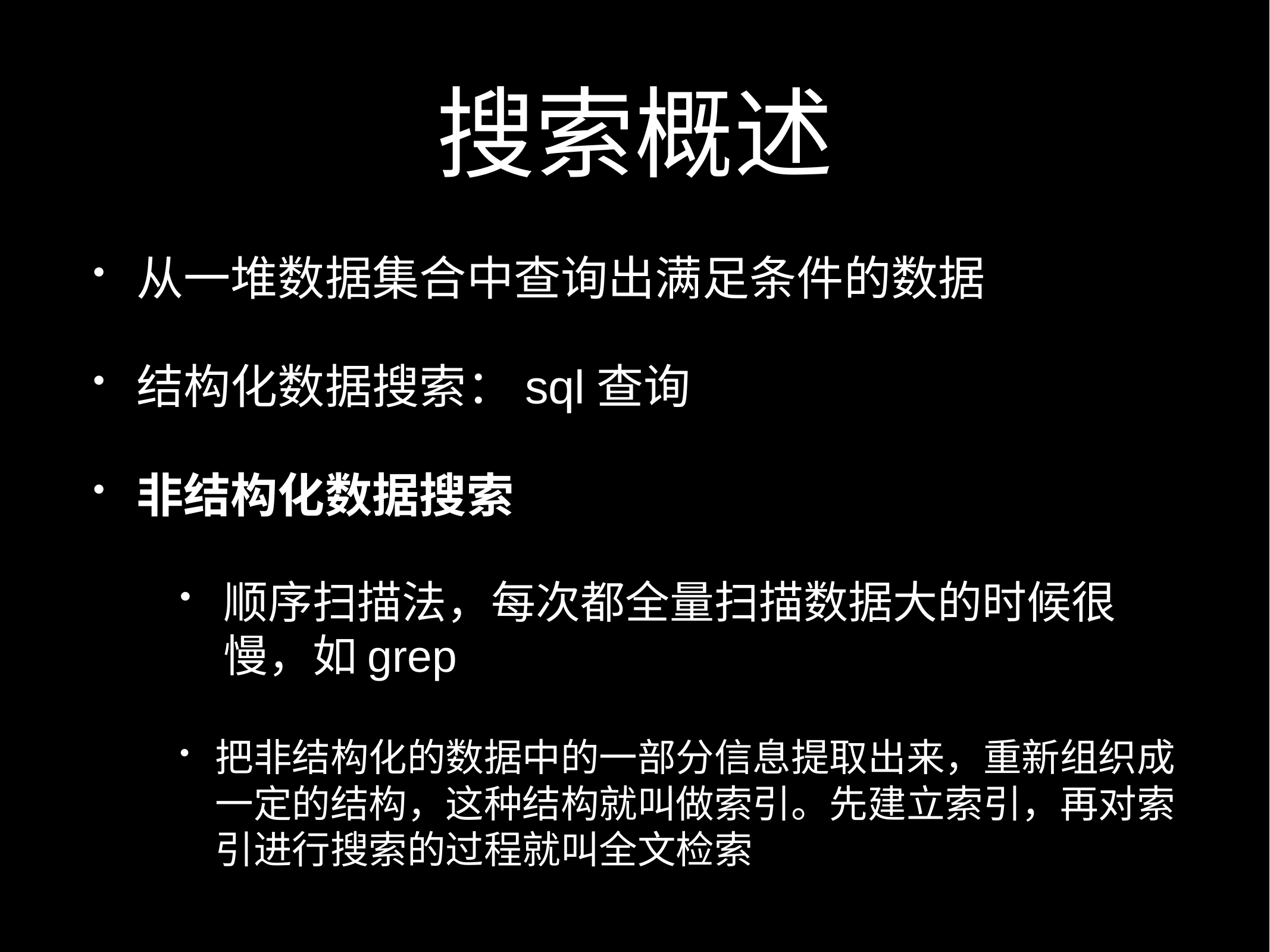

# 搜索概述
从一堆数据集合中查询出满足条件的数据
结构化数据搜索：sql查询
非结构化数据搜索
顺序扫描法，每次都全量扫描数据大的时候很慢，如grep
把非结构化的数据中的一部分信息提取出来，重新组织成一定的结构，这种结构就叫做索引。先建立索引，再对索引进行搜索的过程就叫全文检索